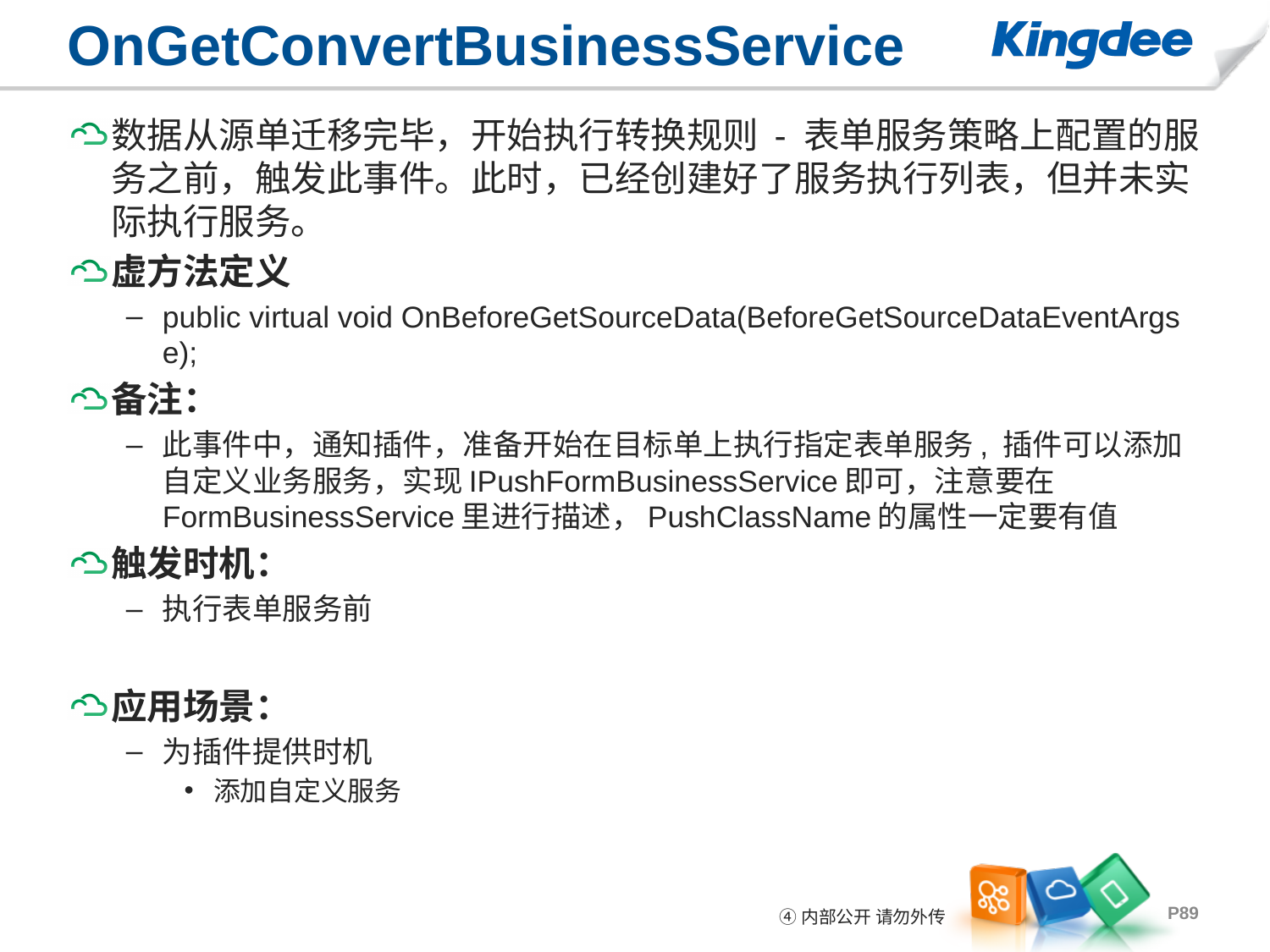

# OnGetConvertBusinessService
数据从源单迁移完毕，开始执行转换规则 - 表单服务策略上配置的服务之前，触发此事件。此时，已经创建好了服务执行列表，但并未实际执行服务。
虚方法定义
public virtual void OnBeforeGetSourceData(BeforeGetSourceDataEventArgs e);
备注：
此事件中，通知插件，准备开始在目标单上执行指定表单服务, 插件可以添加自定义业务服务，实现IPushFormBusinessService即可，注意要在FormBusinessService里进行描述，PushClassName的属性一定要有值
触发时机：
执行表单服务前

应用场景：
为插件提供时机
添加自定义服务